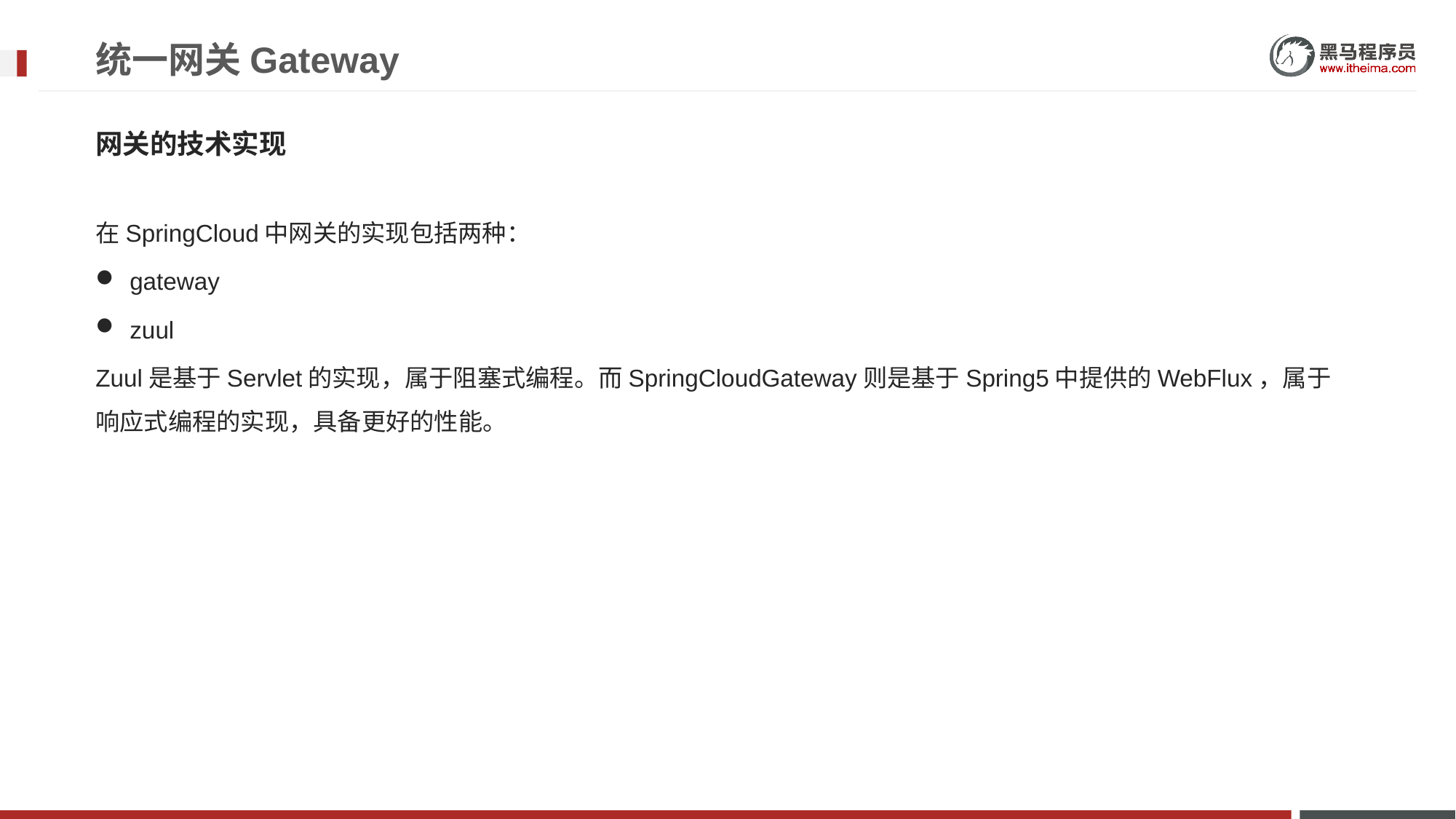

# 统一网关Gateway
网关的技术实现
在SpringCloud中网关的实现包括两种：
gateway
zuul
Zuul是基于Servlet的实现，属于阻塞式编程。而SpringCloudGateway则是基于Spring5中提供的WebFlux，属于响应式编程的实现，具备更好的性能。